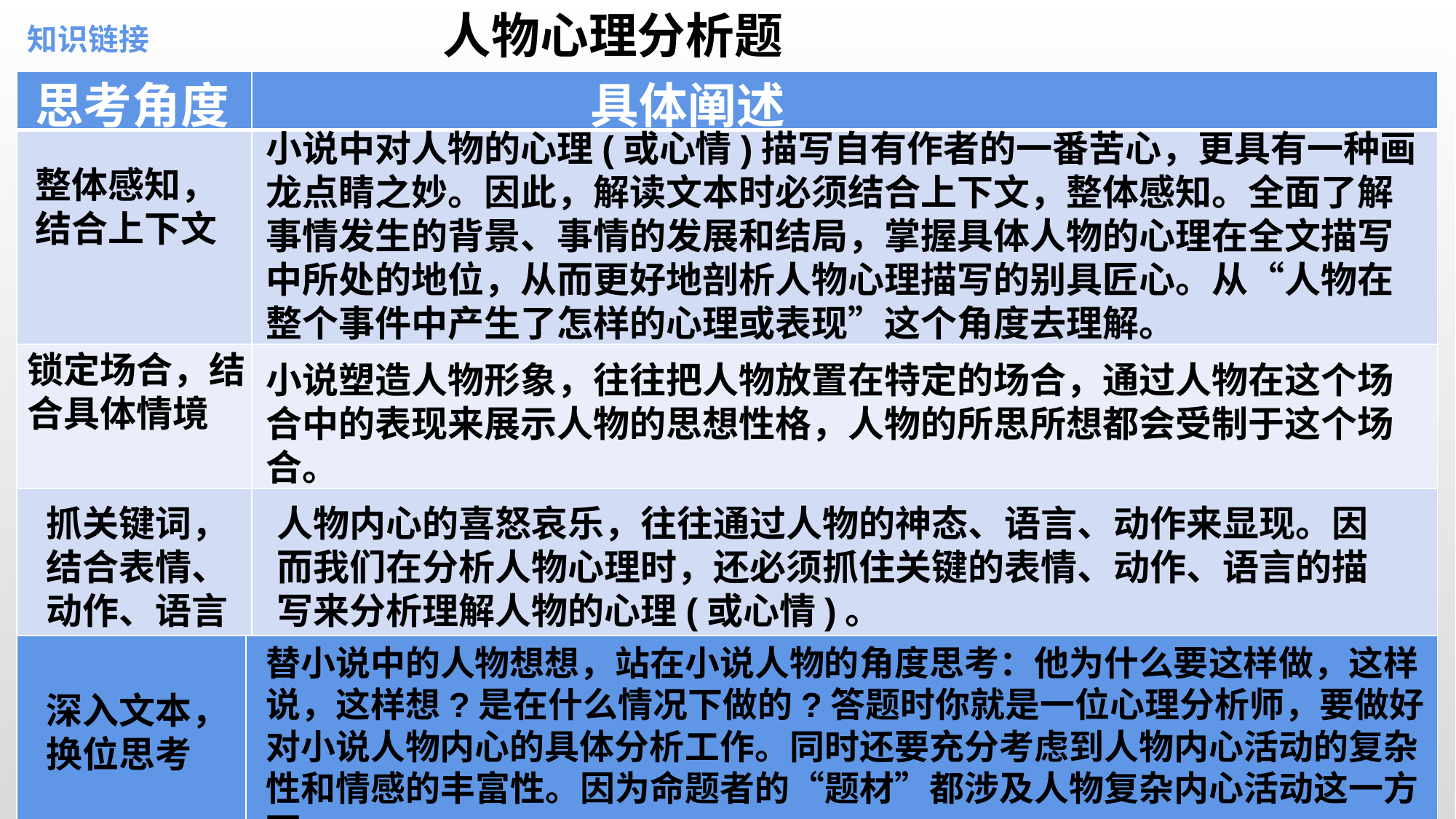

人物心理分析题
知识链接
思考角度
 具体阐述
|  |  |
| --- | --- |
|  |  |
|  |  |
|  |  |
小说中对人物的心理(或心情)描写自有作者的一番苦心，更具有一种画龙点睛之妙。因此，解读文本时必须结合上下文，整体感知。全面了解事情发生的背景、事情的发展和结局，掌握具体人物的心理在全文描写中所处的地位，从而更好地剖析人物心理描写的别具匠心。从“人物在整个事件中产生了怎样的心理或表现”这个角度去理解。
整体感知，
结合上下文
锁定场合，结合具体情境
小说塑造人物形象，往往把人物放置在特定的场合，通过人物在这个场合中的表现来展示人物的思想性格，人物的所思所想都会受制于这个场合。
抓关键词，结合表情、动作、语言
人物内心的喜怒哀乐，往往通过人物的神态、语言、动作来显现。因而我们在分析人物心理时，还必须抓住关键的表情、动作、语言的描写来分析理解人物的心理(或心情)。

替小说中的人物想想，站在小说人物的角度思考：他为什么要这样做，这样说，这样想?是在什么情况下做的?答题时你就是一位心理分析师，要做好对小说人物内心的具体分析工作。同时还要充分考虑到人物内心活动的复杂性和情感的丰富性。因为命题者的“题材”都涉及人物复杂内心活动这一方面。
|  |  |
| --- | --- |
深入文本，换位思考